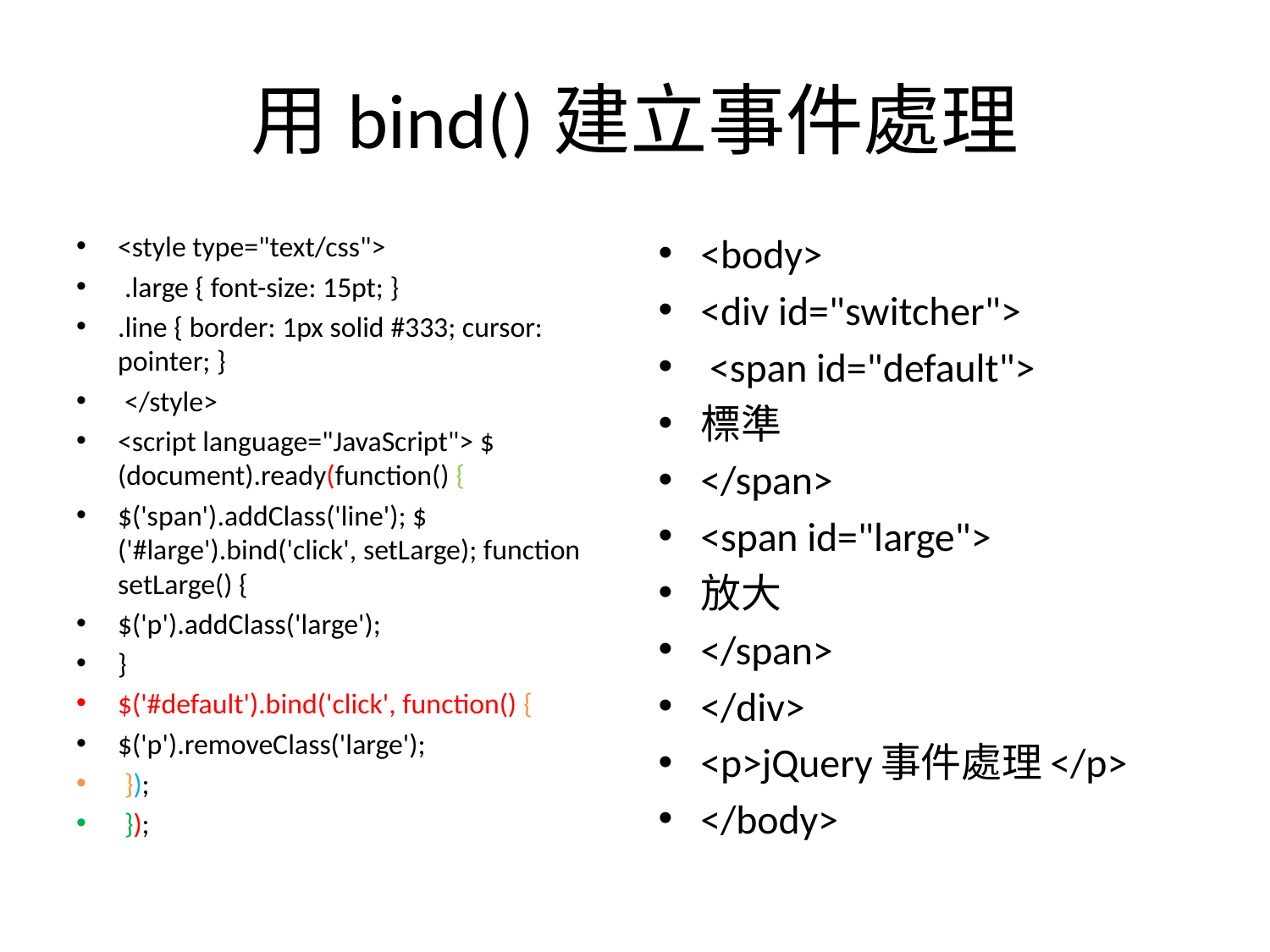

# 用bind()建立事件處理
<style type="text/css">
 .large { font-size: 15pt; }
.line { border: 1px solid #333; cursor: pointer; }
 </style>
<script language="JavaScript"> $(document).ready(function() {
$('span').addClass('line'); $('#large').bind('click', setLarge); function setLarge() {
$('p').addClass('large');
}
$('#default').bind('click', function() {
$('p').removeClass('large');
 });
 });
<body>
<div id="switcher">
 <span id="default">
標準
</span>
<span id="large">
放大
</span>
</div>
<p>jQuery事件處理</p>
</body>